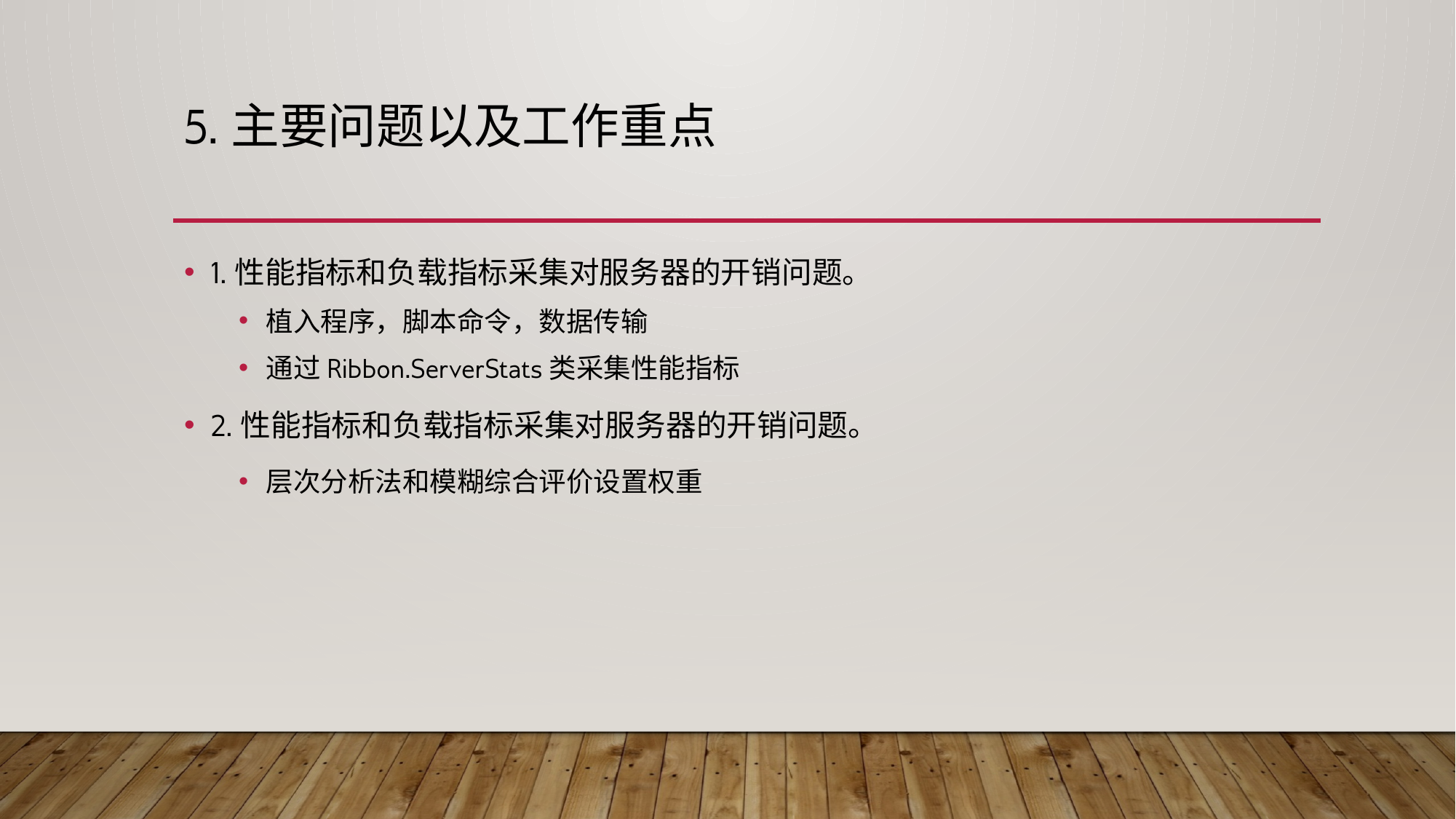

# 5.主要问题以及工作重点
1.性能指标和负载指标采集对服务器的开销问题。
植入程序，脚本命令，数据传输
通过Ribbon.ServerStats类采集性能指标
2.性能指标和负载指标采集对服务器的开销问题。
层次分析法和模糊综合评价设置权重